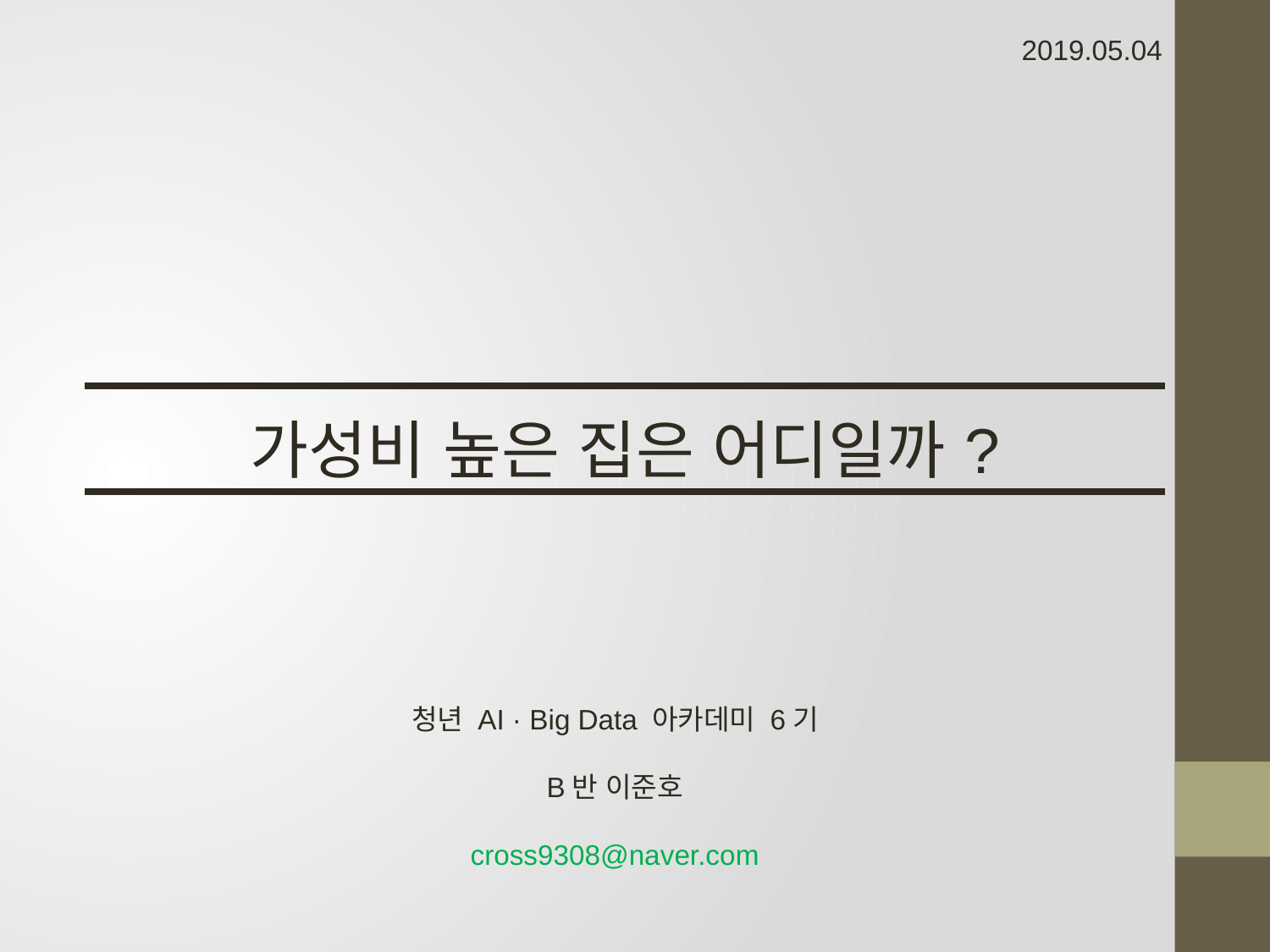

2019.05.04
| 가성비 높은 집은 어디일까? |
| --- |
청년 AI · Big Data 아카데미 6기

B반 이준호

cross9308@naver.com